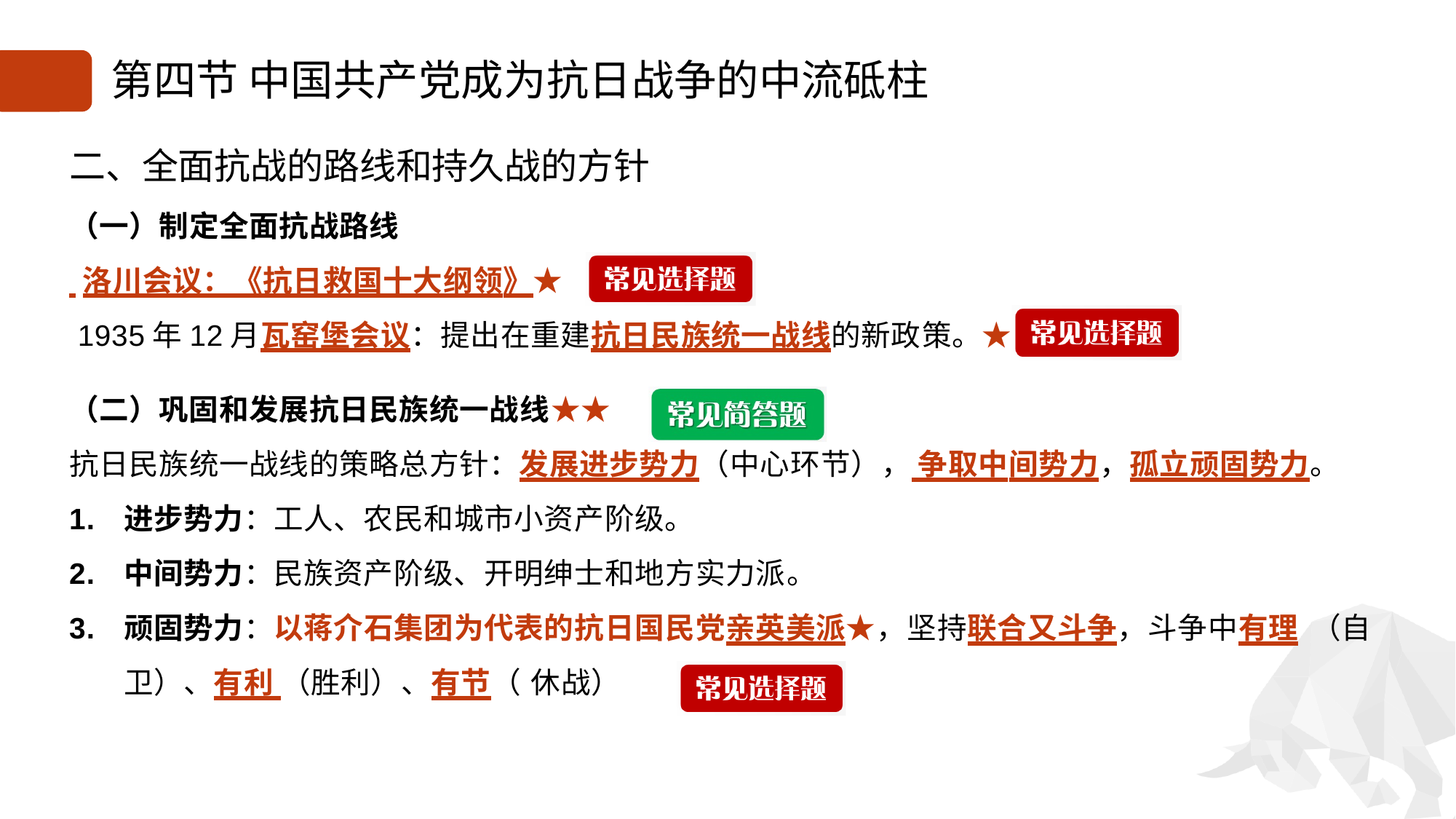

# 第四节 中国共产党成为抗日战争的中流砥柱
二、全面抗战的路线和持久战的方针
（一）制定全面抗战路线
 洛川会议：《抗日救国十大纲领》★
 1935年12月瓦窑堡会议：提出在重建抗日民族统一战线的新政策。★

（二）巩固和发展抗日民族统一战线★★
抗日民族统一战线的策略总方针：发展进步势力（中心环节）， 争取中间势力，孤立顽固势力。
进步势力：工人、农民和城市小资产阶级。
中间势力：民族资产阶级、开明绅士和地方实力派。
顽固势力：以蒋介石集团为代表的抗日国民党亲英美派★，坚持联合又斗争，斗争中有理 （自
卫）、有利 （胜利）、有节（ 休战）